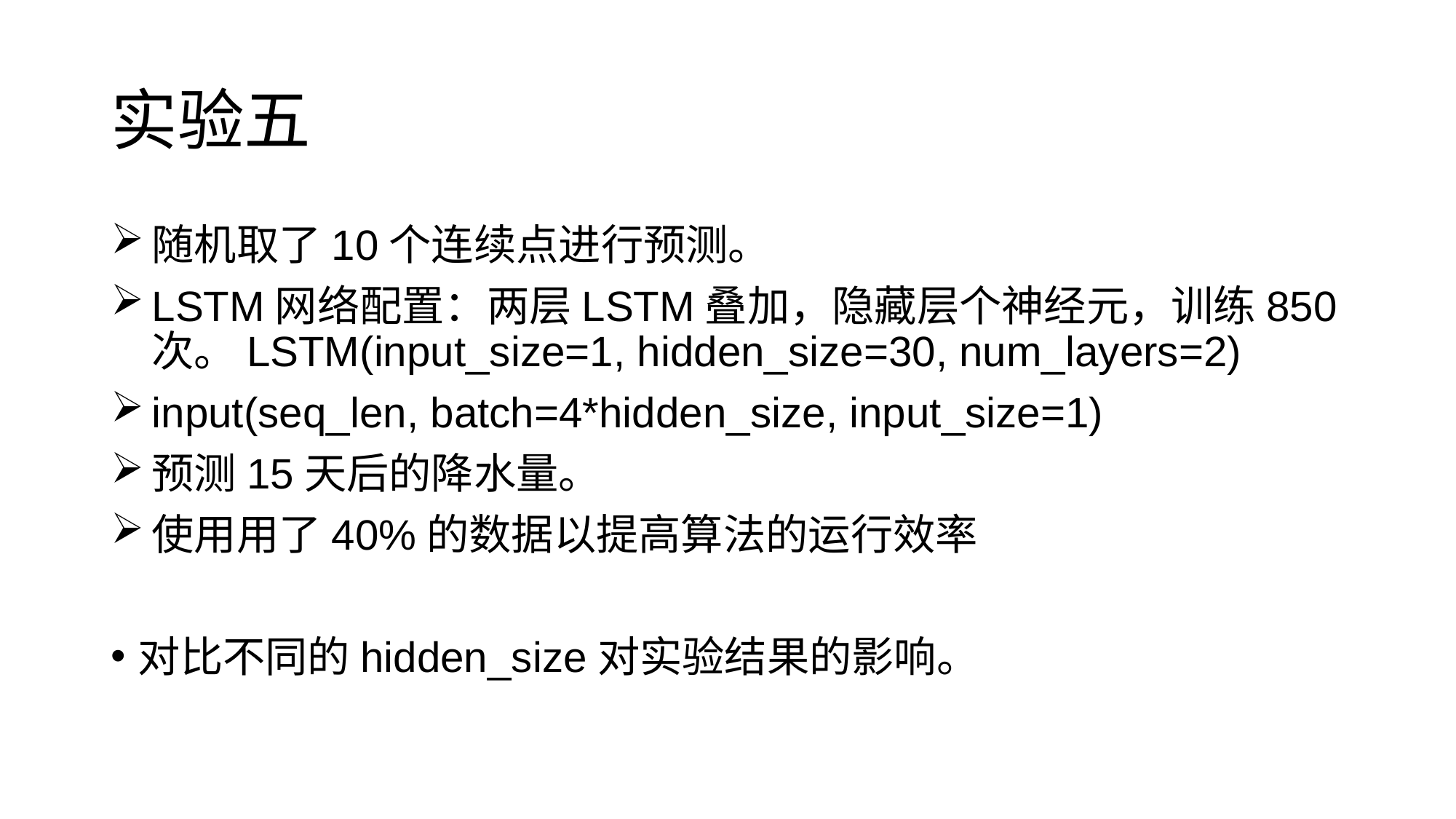

# 实验五
随机取了10个连续点进行预测。
LSTM网络配置：两层LSTM叠加，隐藏层个神经元，训练850次。LSTM(input_size=1, hidden_size=30, num_layers=2)
input(seq_len, batch=4*hidden_size, input_size=1)
预测15天后的降水量。
使用用了40%的数据以提高算法的运行效率

对比不同的hidden_size对实验结果的影响。